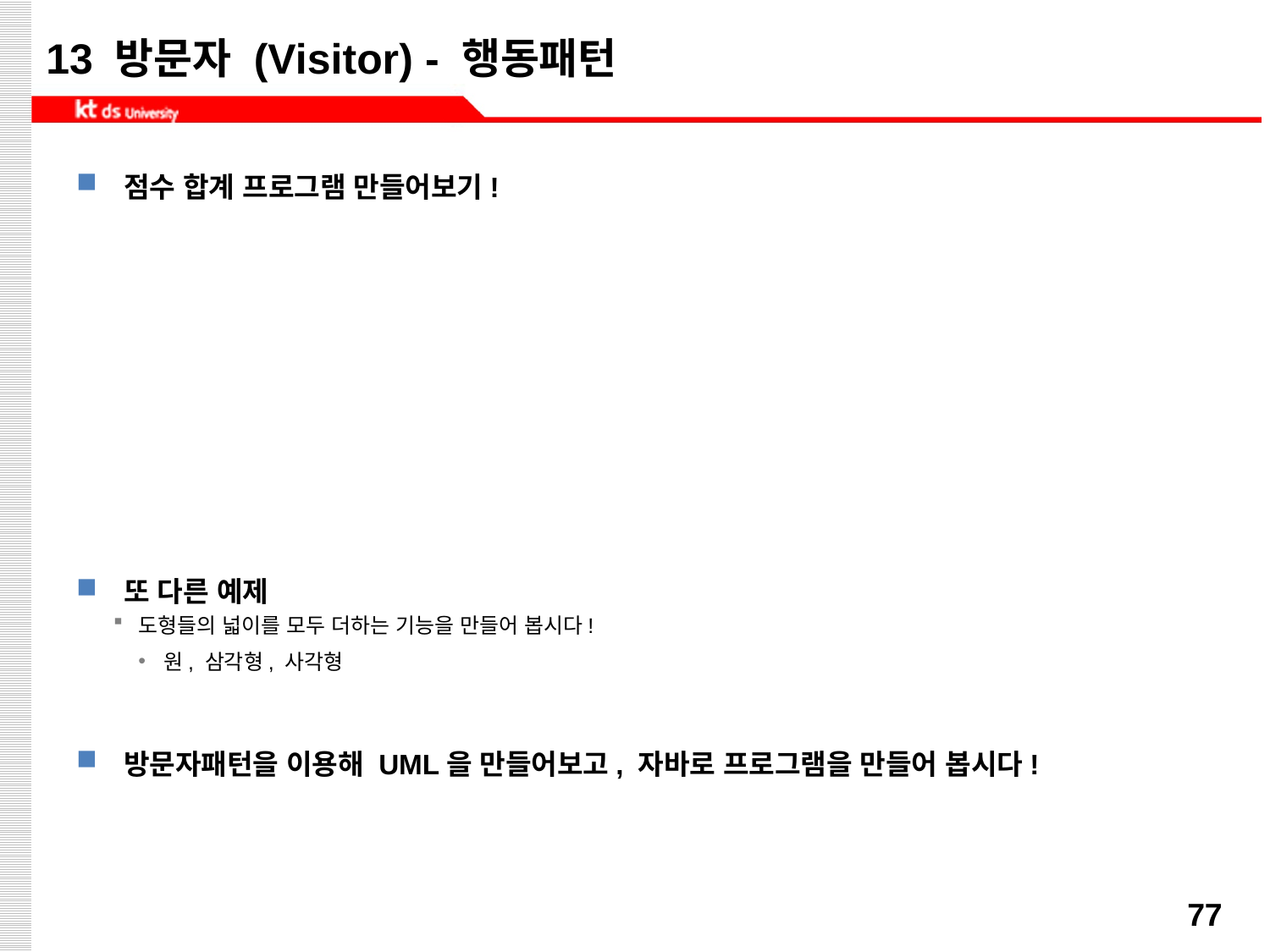

# 13 방문자 (Visitor) - 행동패턴
점수 합계 프로그램 만들어보기!

또 다른 예제
도형들의 넓이를 모두 더하는 기능을 만들어 봅시다!
원, 삼각형, 사각형

방문자패턴을 이용해 UML을 만들어보고, 자바로 프로그램을 만들어 봅시다!